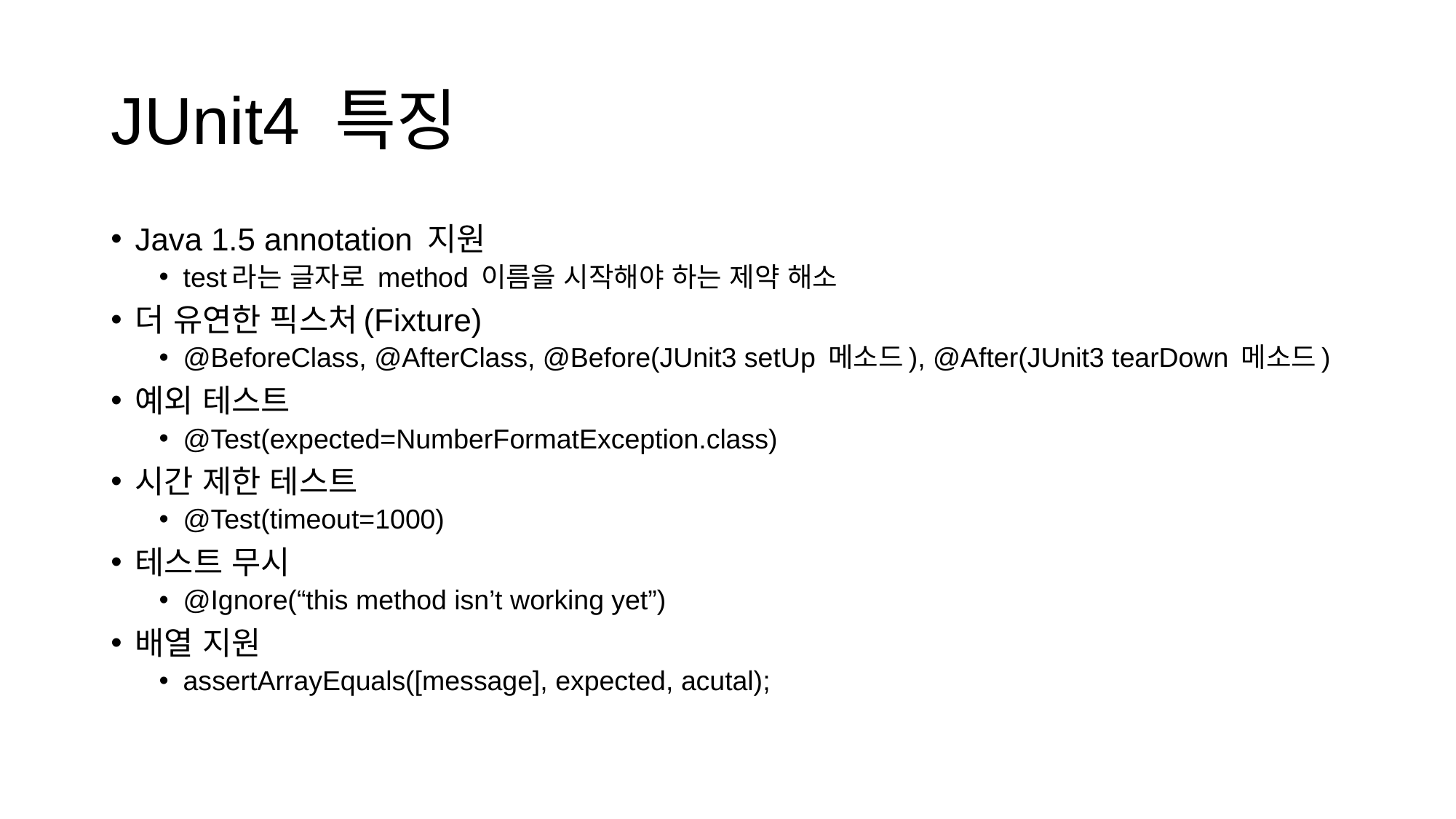

# JUnit4 특징
Java 1.5 annotation 지원
test라는 글자로 method 이름을 시작해야 하는 제약 해소
더 유연한 픽스처(Fixture)
@BeforeClass, @AfterClass, @Before(JUnit3 setUp 메소드), @After(JUnit3 tearDown 메소드)
예외 테스트
@Test(expected=NumberFormatException.class)
시간 제한 테스트
@Test(timeout=1000)
테스트 무시
@Ignore(“this method isn’t working yet”)
배열 지원
assertArrayEquals([message], expected, acutal);